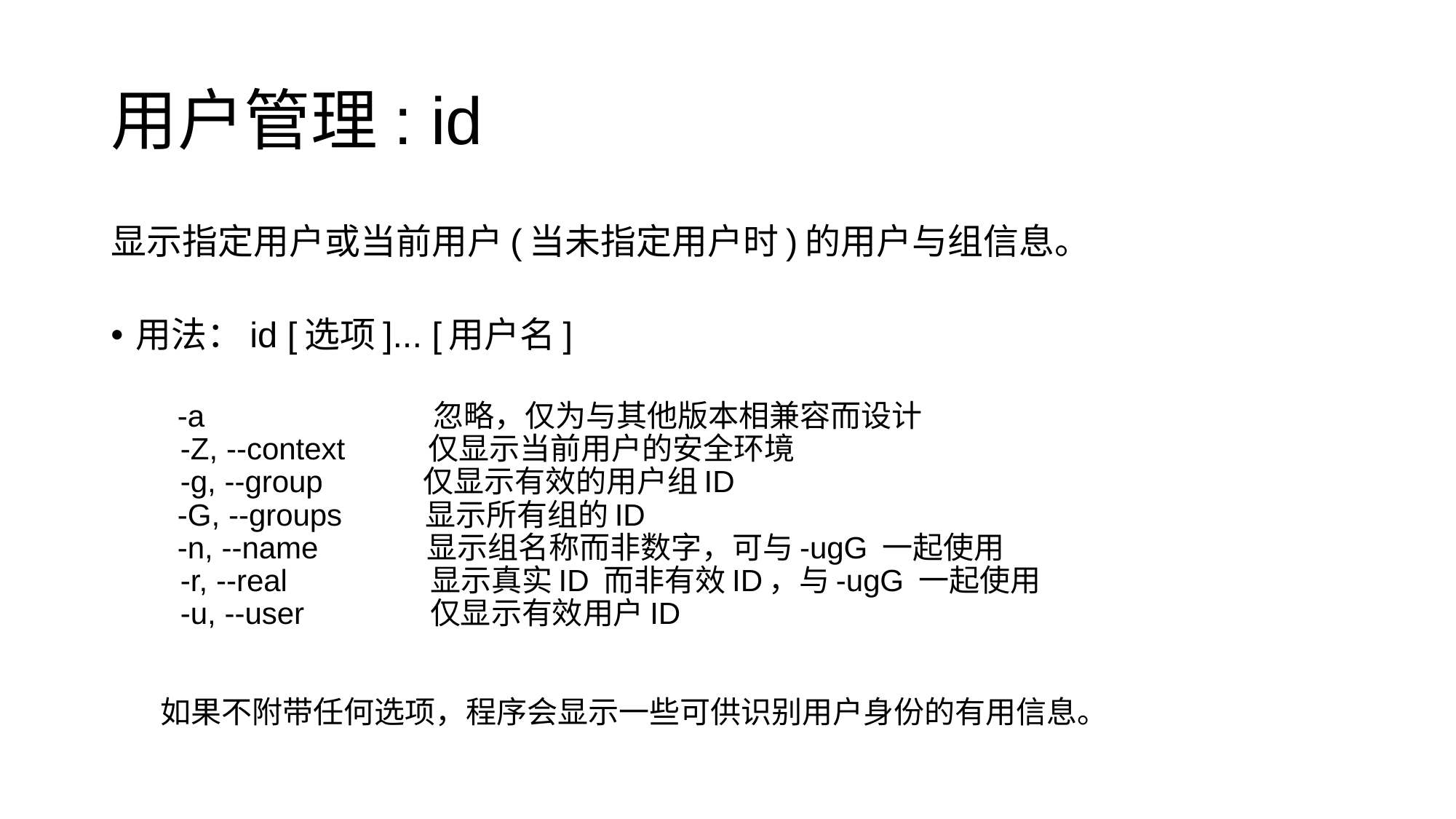

# 用户管理: id
显示指定用户或当前用户(当未指定用户时)的用户与组信息。
用法：id [选项]... [用户名]
  -a                          忽略，仅为与其他版本相兼容而设计
  -Z, --context         仅显示当前用户的安全环境
  -g, --group           仅显示有效的用户组ID
  -G, --groups         显示所有组的ID
  -n, --name            显示组名称而非数字，可与-ugG 一起使用
  -r, --real                显示真实ID 而非有效ID，与-ugG 一起使用
  -u, --user              仅显示有效用户ID
如果不附带任何选项，程序会显示一些可供识别用户身份的有用信息。